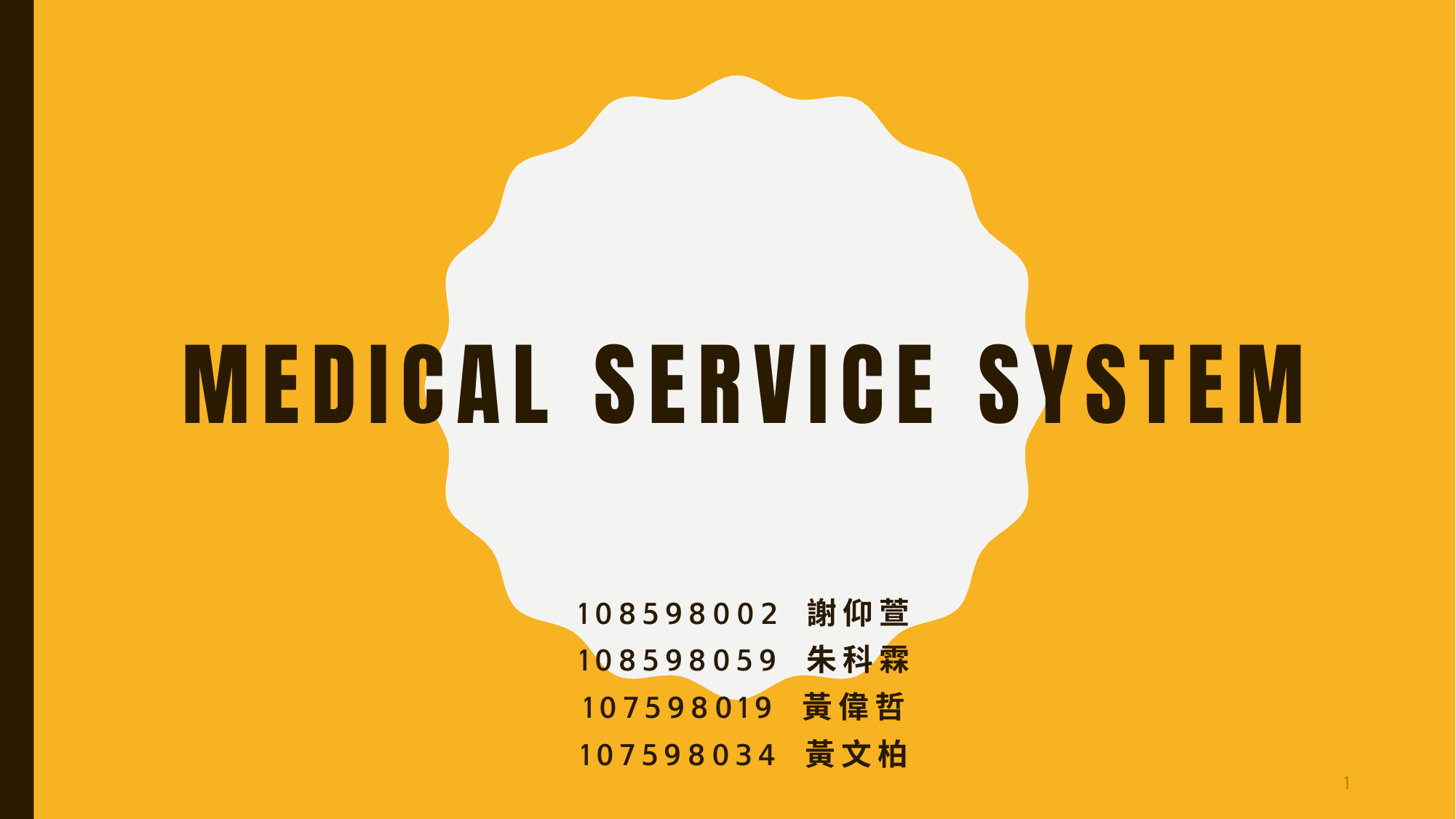

# Medical Service System

108598002 謝仰萱
108598059 朱科霖
107598019 黃偉哲
107598034 黃文柏
1